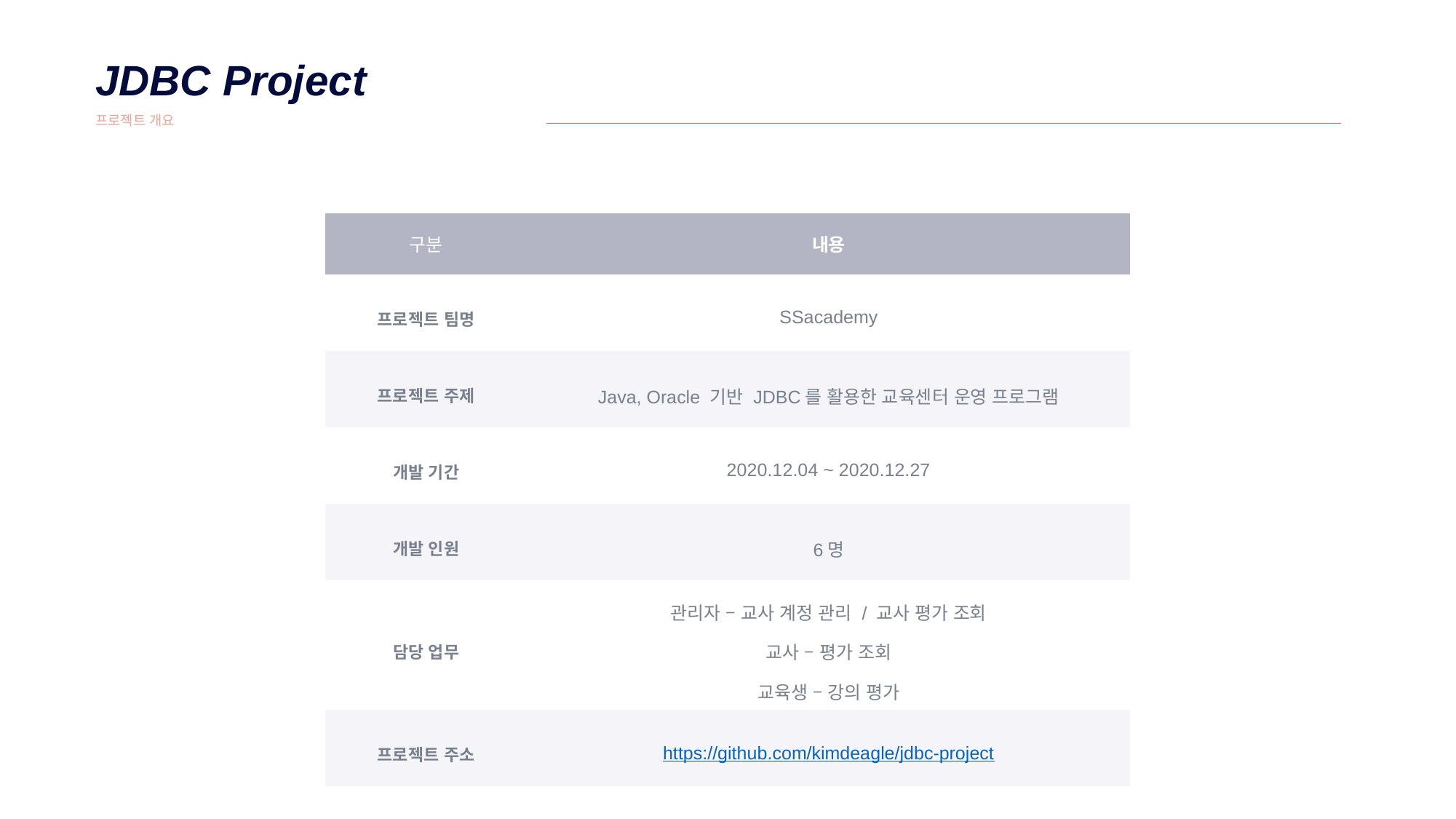

JDBC Project
프로젝트 개요
| 구분 | 내용 |
| --- | --- |
| 프로젝트 팀명 | SSacademy |
| 프로젝트 주제 | Java, Oracle 기반 JDBC를 활용한 교육센터 운영 프로그램 |
| 개발 기간 | 2020.12.04 ~ 2020.12.27 |
| 개발 인원 | 6명 |
| 담당 업무 | 관리자 – 교사 계정 관리 / 교사 평가 조회 교사 – 평가 조회 교육생 – 강의 평가 |
| 프로젝트 주소 | https://github.com/kimdeagle/jdbc-project |